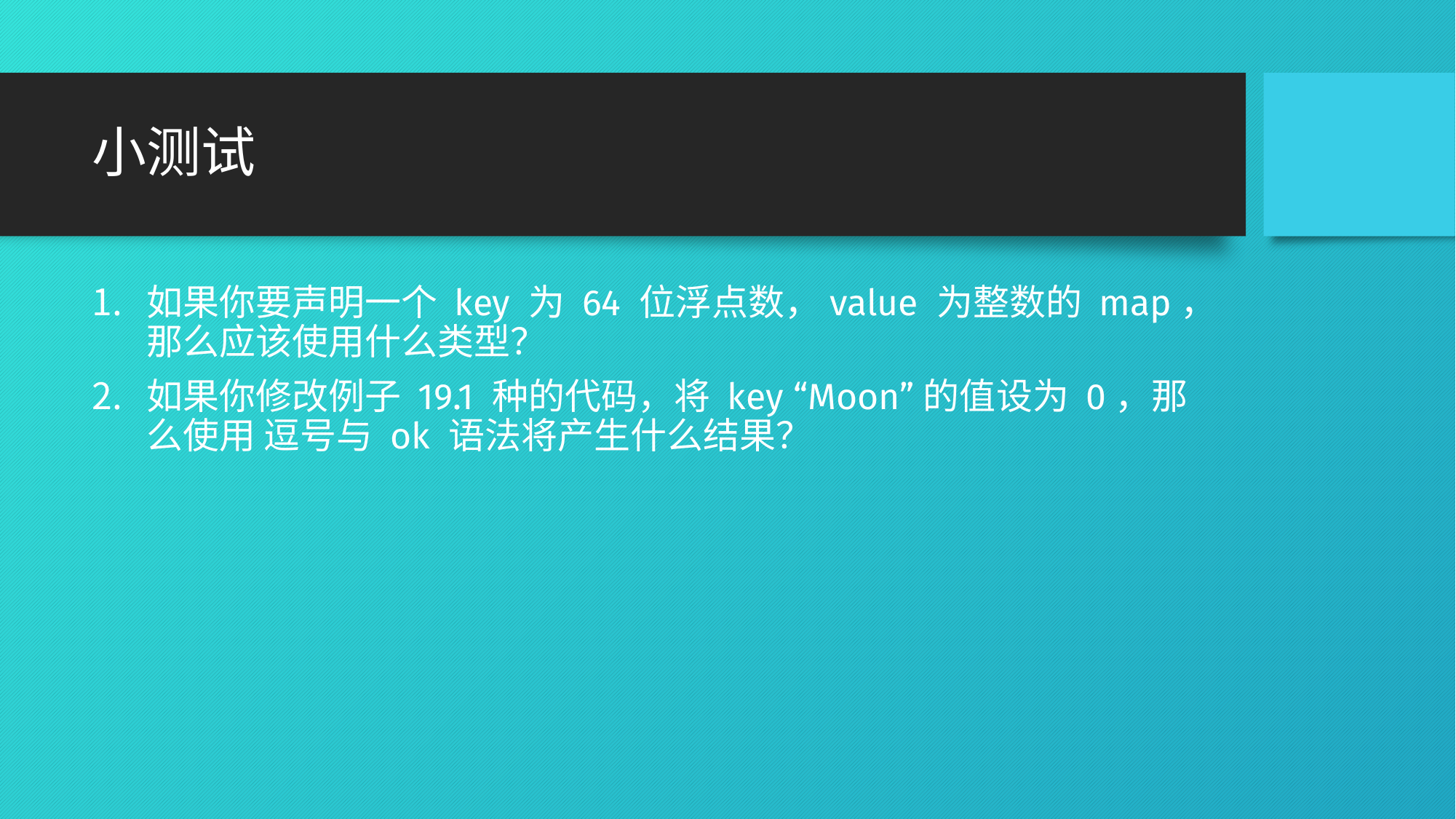

# 小测试
如果你要声明一个 key 为 64 位浮点数，value 为整数的 map，那么应该使用什么类型？
如果你修改例子 19.1 种的代码，将 key “Moon”的值设为 0，那么使用 逗号与 ok 语法将产生什么结果？